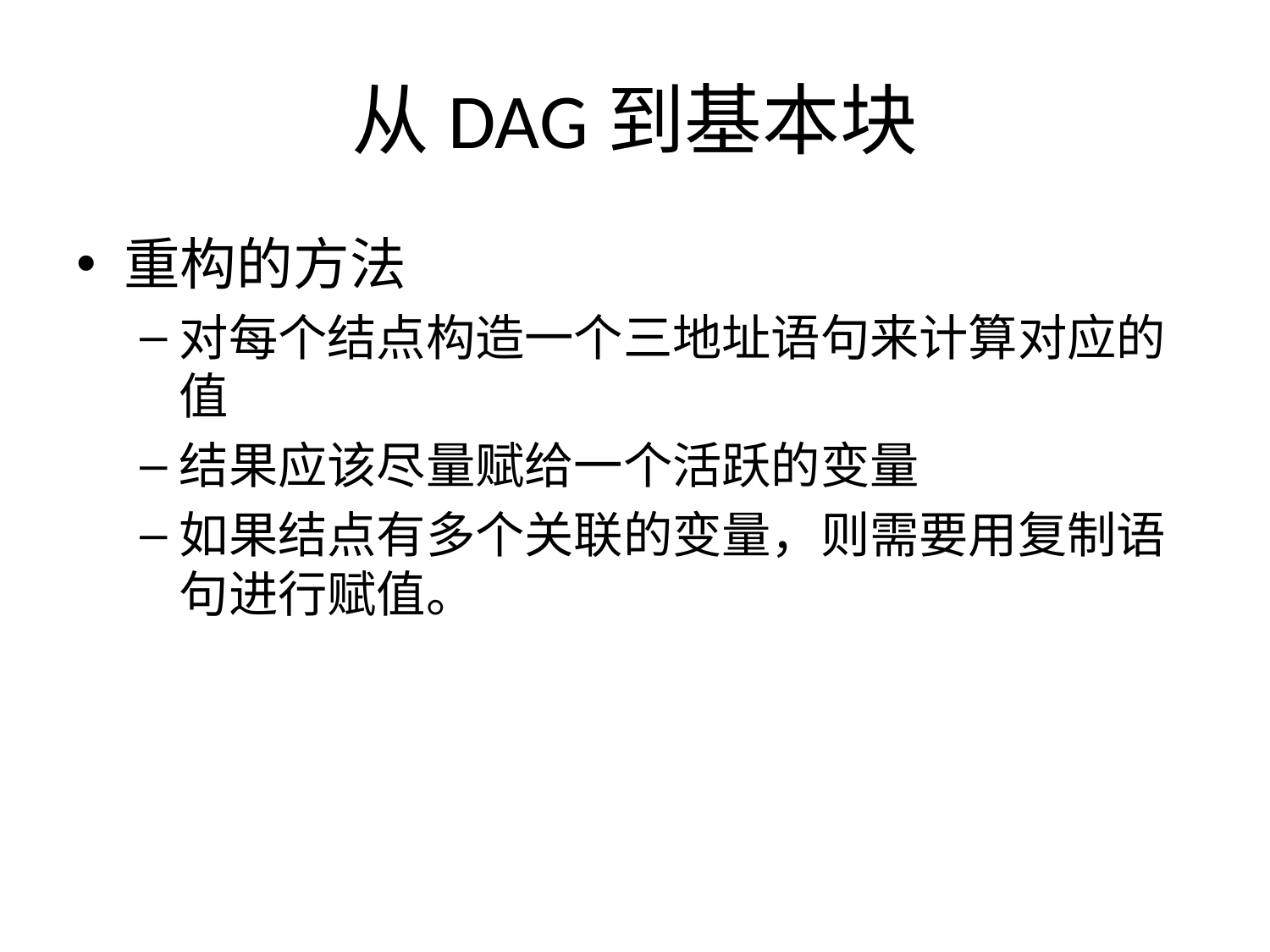

# 从DAG到基本块
重构的方法
对每个结点构造一个三地址语句来计算对应的值
结果应该尽量赋给一个活跃的变量
如果结点有多个关联的变量，则需要用复制语句进行赋值。